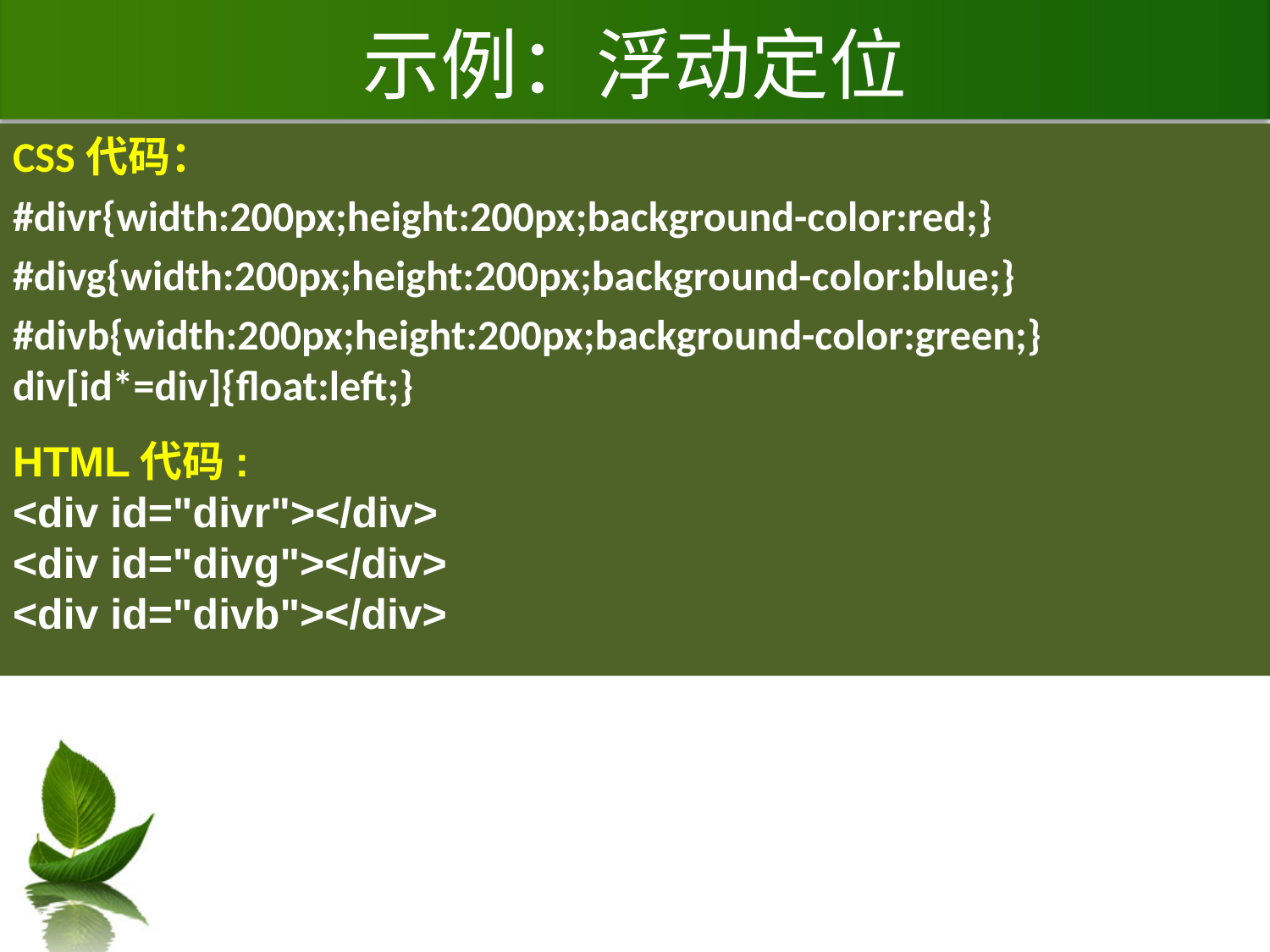

# 示例：浮动定位
CSS代码：
#divr{width:200px;height:200px;background-color:red;}
#divg{width:200px;height:200px;background-color:blue;}
#divb{width:200px;height:200px;background-color:green;}
div[id*=div]{float:left;}
HTML代码:
<div id="divr"></div>
<div id="divg"></div>
<div id="divb"></div>